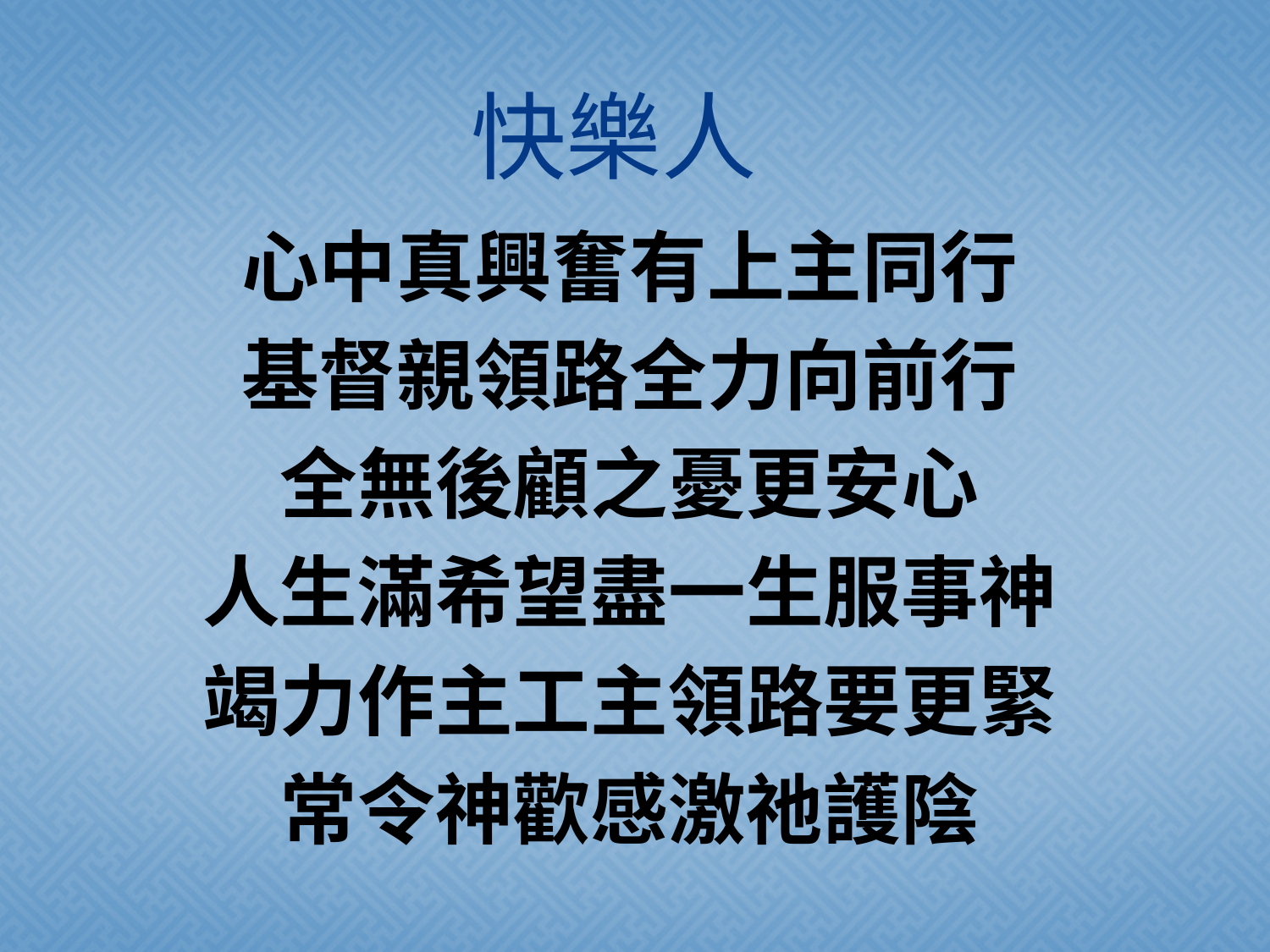

# 快樂人
心中真興奮有上主同行
基督親領路全力向前行
全無後顧之憂更安心
人生滿希望盡一生服事神
竭力作主工主領路要更緊
常令神歡感激祂護陰